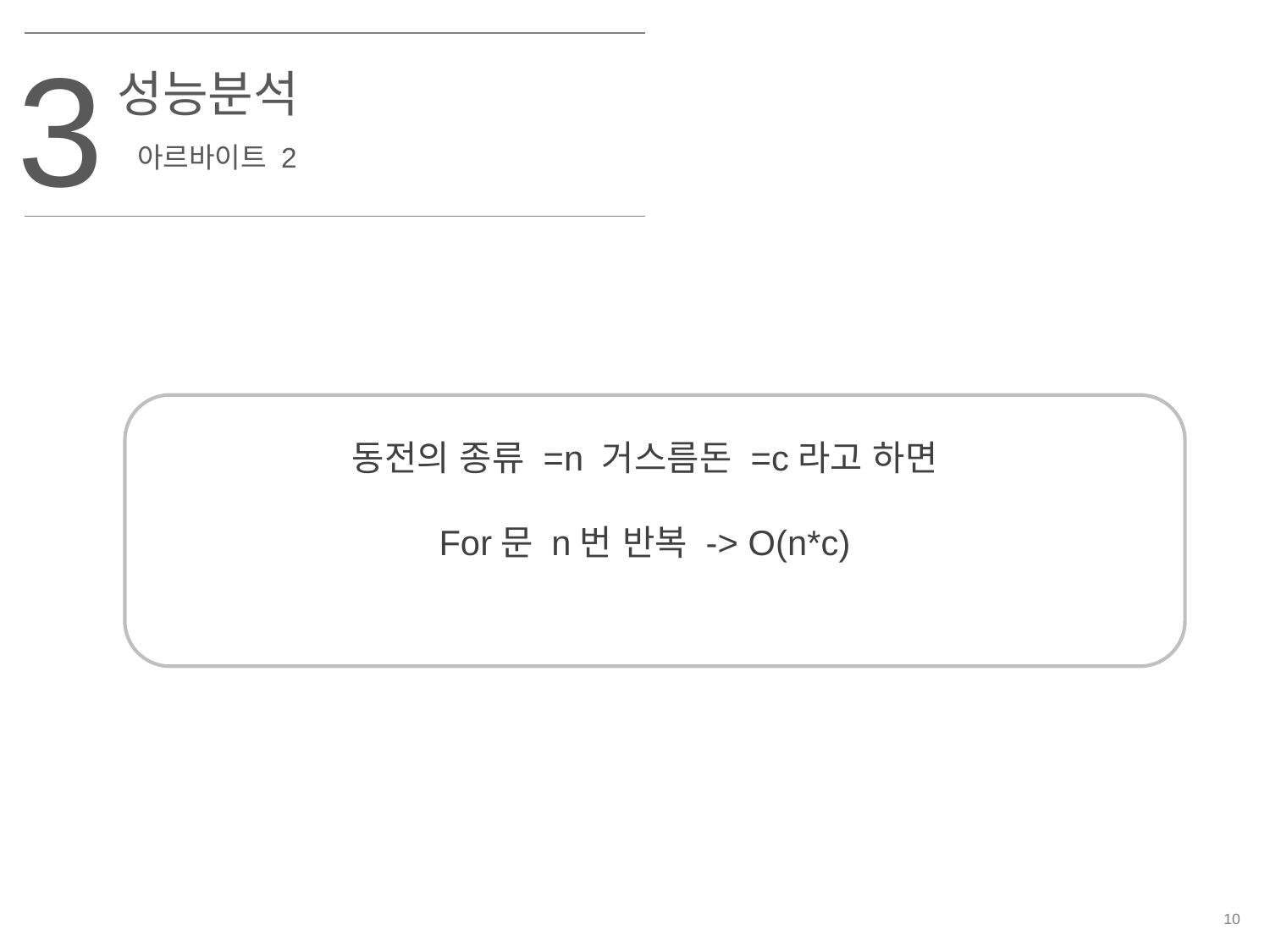

3
성능분석
아르바이트 2

동전의 종류 =n 거스름돈 =c라고 하면

For문 n번 반복 -> O(n*c)